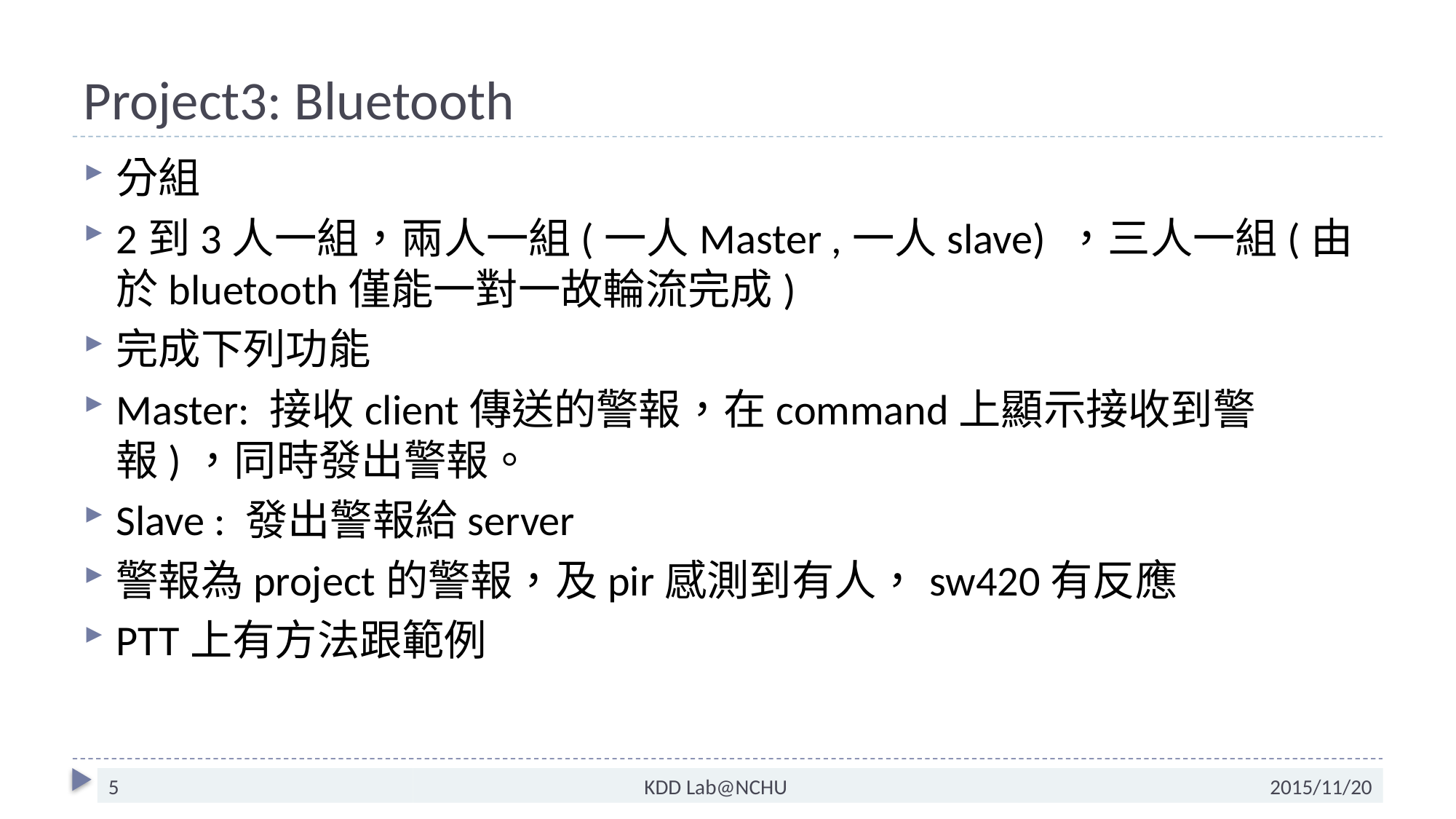

# Project3: Bluetooth
分組
2到3人一組，兩人一組(一人Master ,一人slave) ，三人一組(由於bluetooth僅能一對一故輪流完成)
完成下列功能
Master: 接收client傳送的警報，在command上顯示接收到警報)，同時發出警報。
Slave : 發出警報給server
警報為project的警報，及pir感測到有人，sw420有反應
PTT上有方法跟範例

5
KDD Lab@NCHU
2015/11/20